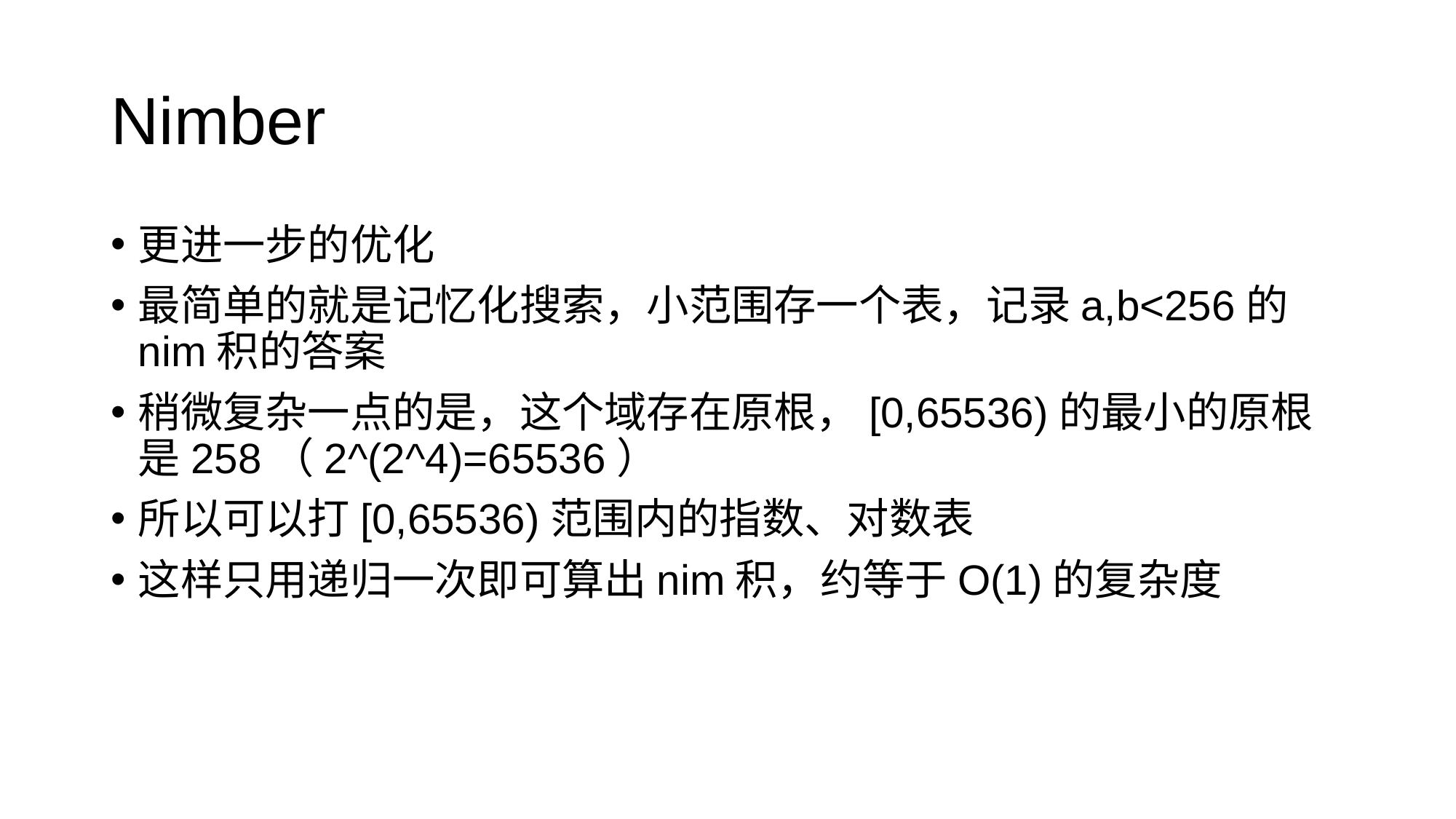

# Nimber
更进一步的优化
最简单的就是记忆化搜索，小范围存一个表，记录a,b<256的nim积的答案
稍微复杂一点的是，这个域存在原根，[0,65536)的最小的原根是258（2^(2^4)=65536）
所以可以打[0,65536)范围内的指数、对数表
这样只用递归一次即可算出nim积，约等于O(1)的复杂度